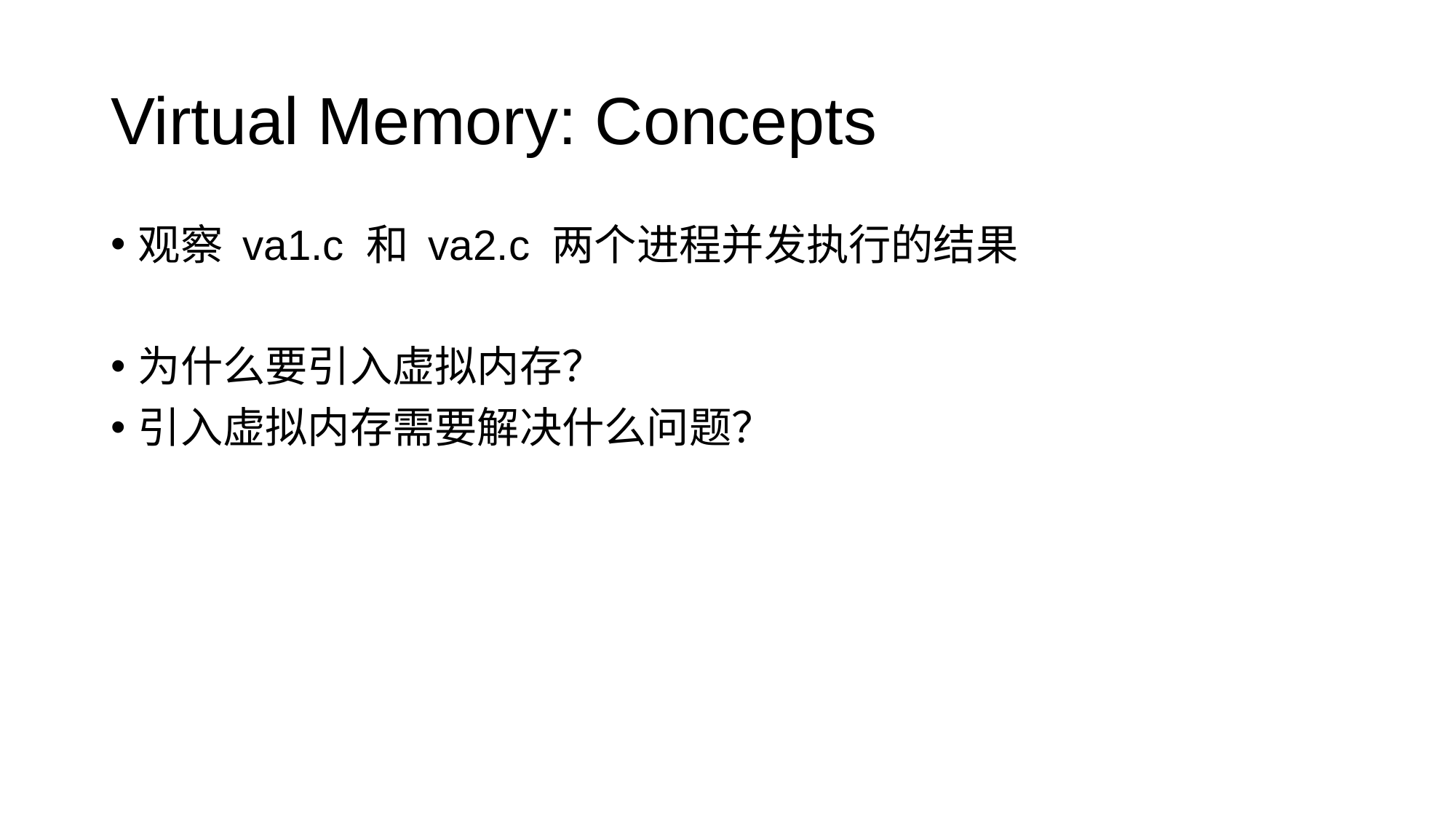

# Virtual Memory: Concepts
观察 va1.c 和 va2.c 两个进程并发执行的结果

为什么要引入虚拟内存？
引入虚拟内存需要解决什么问题？